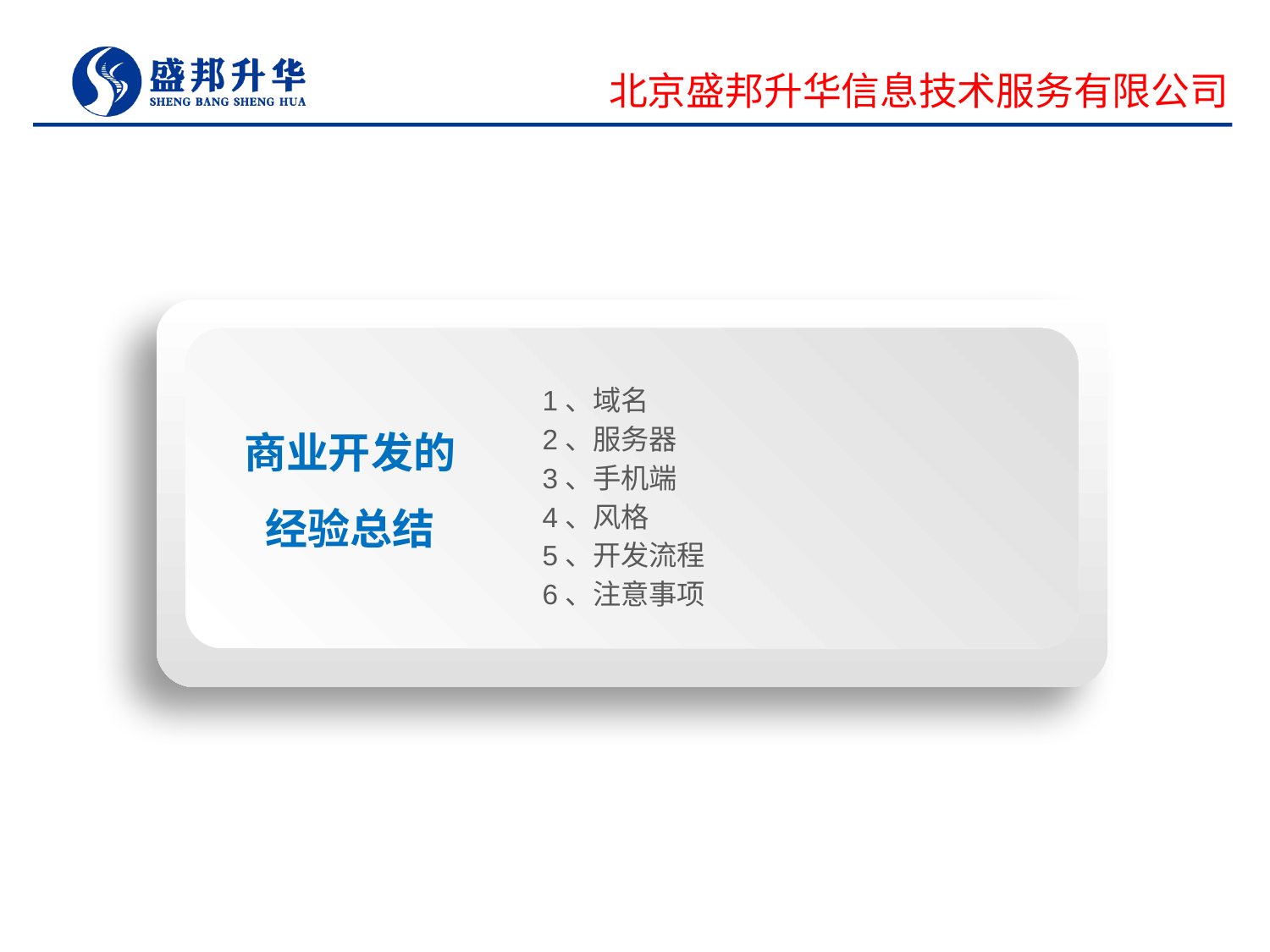

北京盛邦升华信息技术服务有限公司

1、域名
2、服务器
3、手机端
4、风格
5、开发流程
6、注意事项
商业开发的经验总结